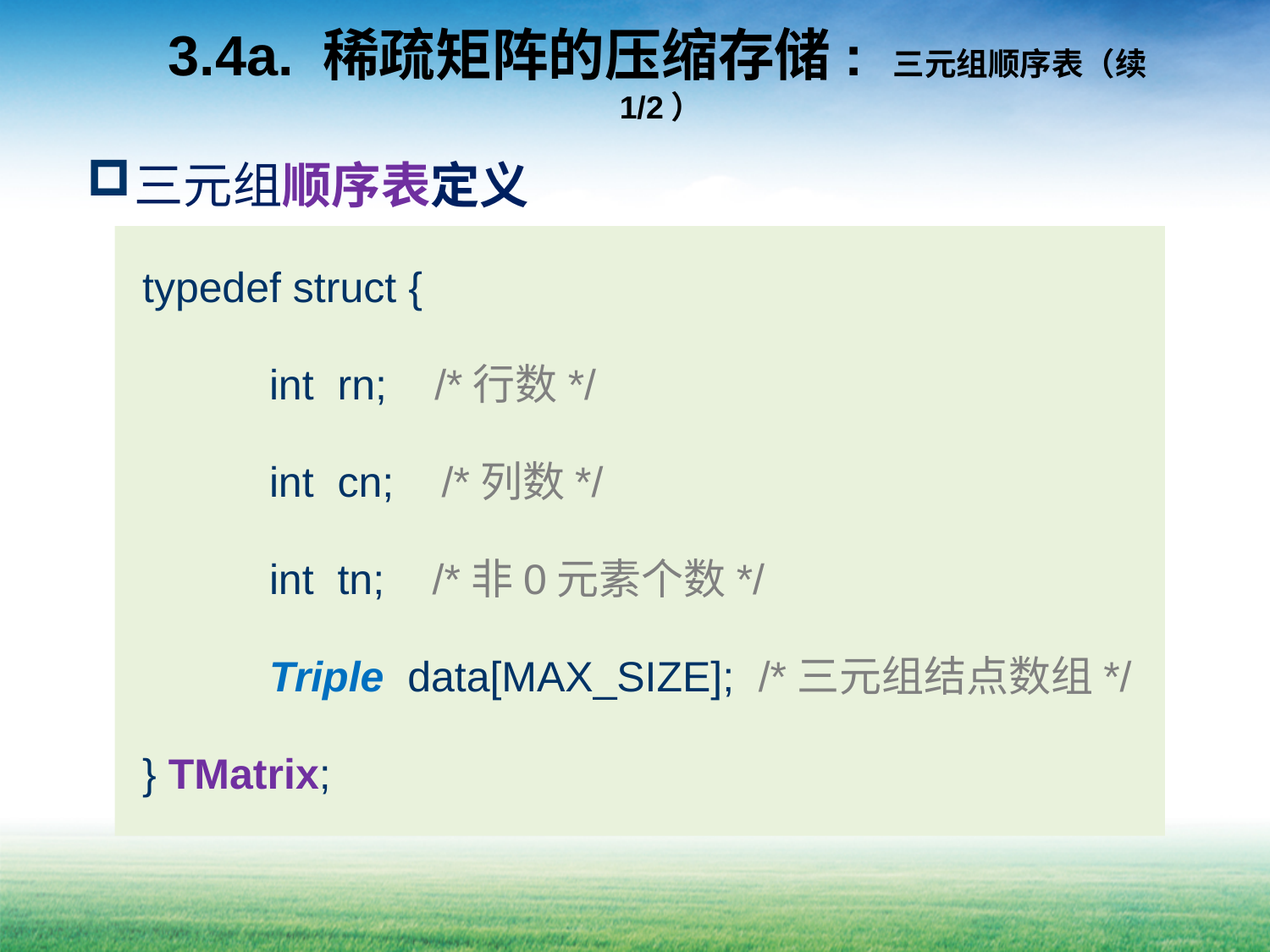

# 3.4a. 稀疏矩阵的压缩存储: 三元组顺序表（续1/2）
三元组顺序表定义
typedef struct {
	int  rn;    /*行数*/
	int  cn;    /*列数*/
	int  tn;    /*非0元素个数*/
	Triple  data[MAX_SIZE];  /*三元组结点数组*/
} TMatrix;